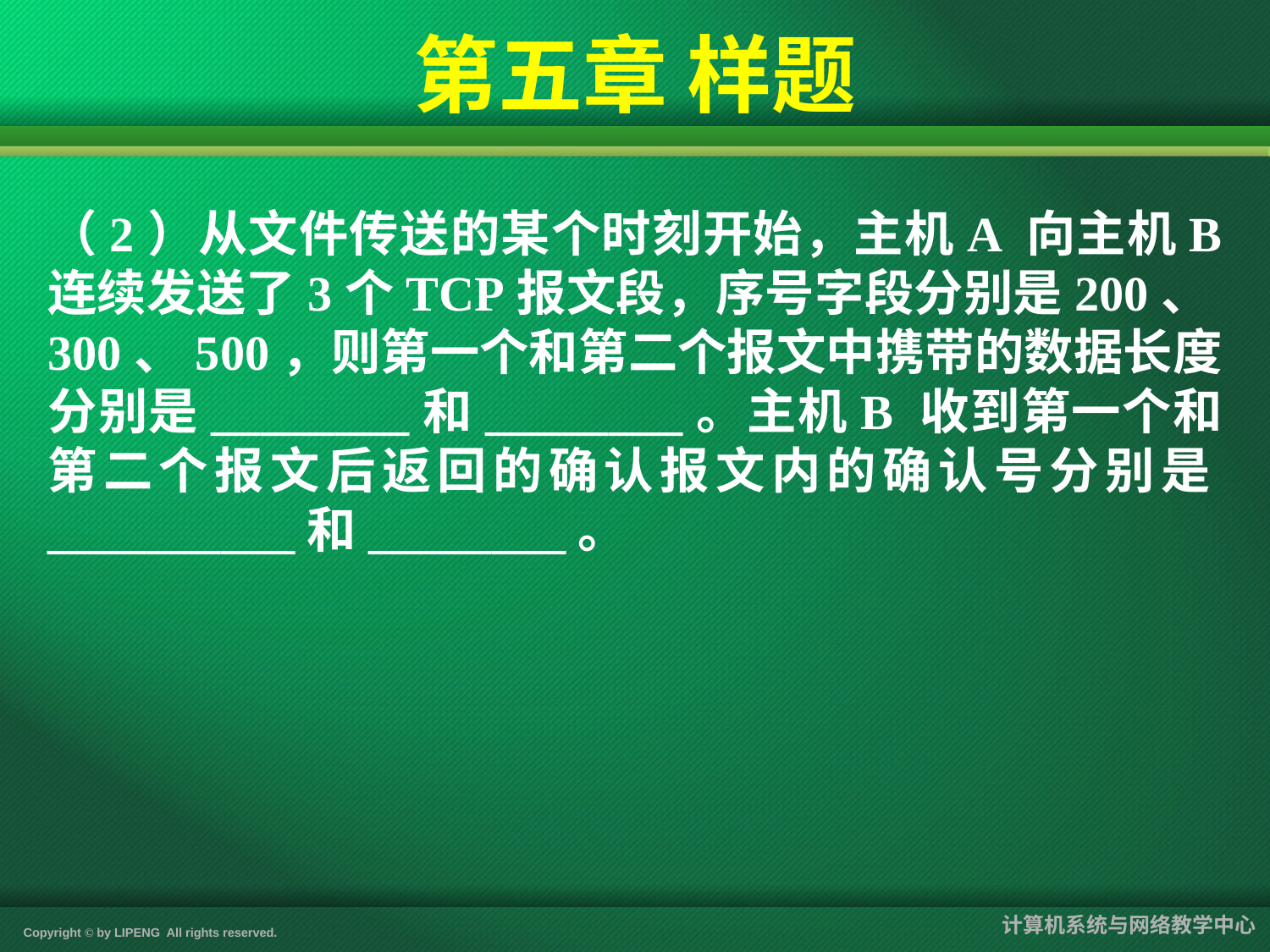

第五章 样题
（2）从文件传送的某个时刻开始，主机A 向主机B 连续发送了3个TCP报文段，序号字段分别是200、300、500，则第一个和第二个报文中携带的数据长度分别是________和________。主机B 收到第一个和第二个报文后返回的确认报文内的确认号分别是__________和________。